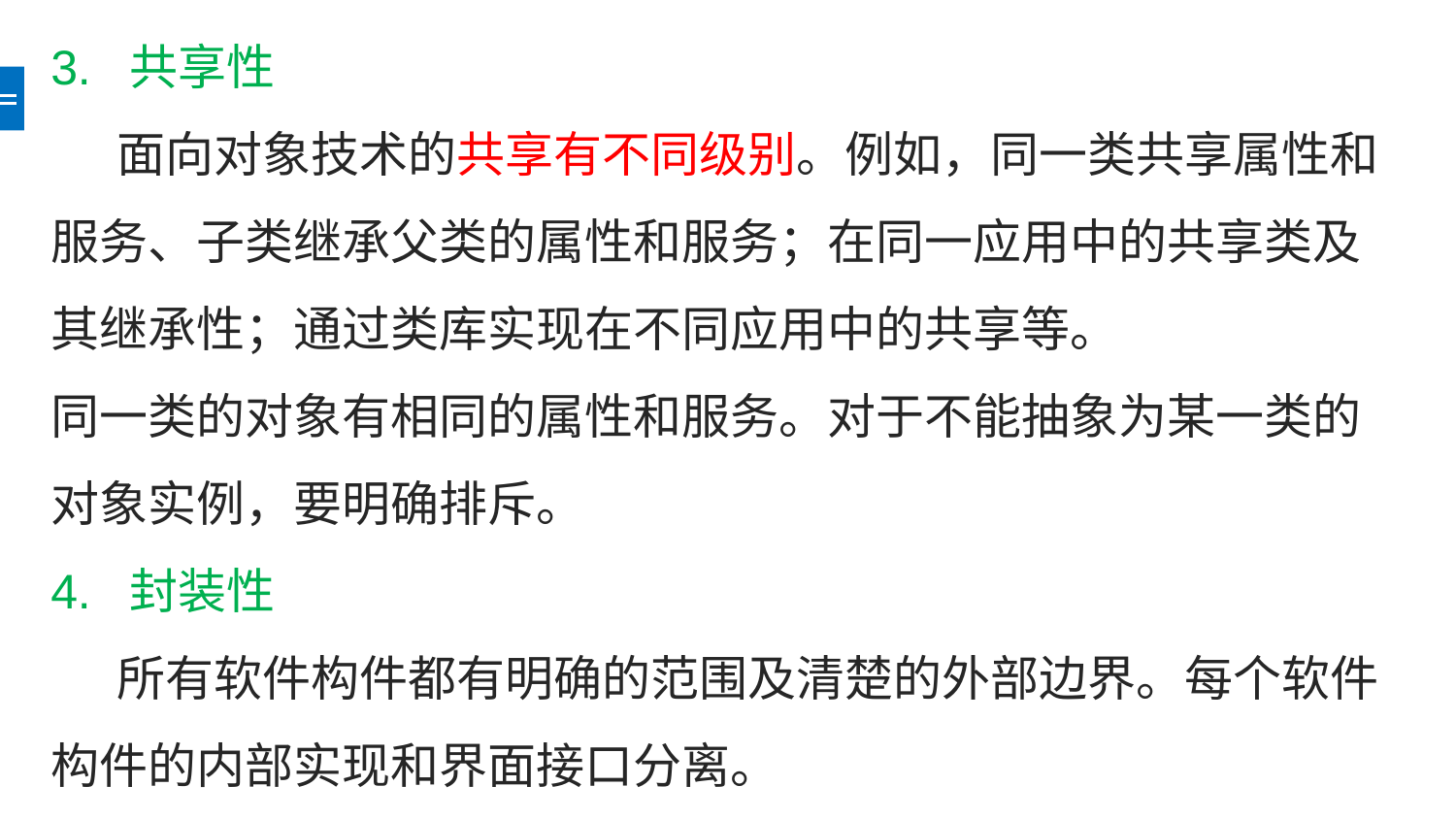

3.  共享性
     面向对象技术的共享有不同级别。例如，同一类共享属性和服务、子类继承父类的属性和服务；在同一应用中的共享类及其继承性；通过类库实现在不同应用中的共享等。
同一类的对象有相同的属性和服务。对于不能抽象为某一类的对象实例，要明确排斥。
4.  封装性
     所有软件构件都有明确的范围及清楚的外部边界。每个软件构件的内部实现和界面接口分离。